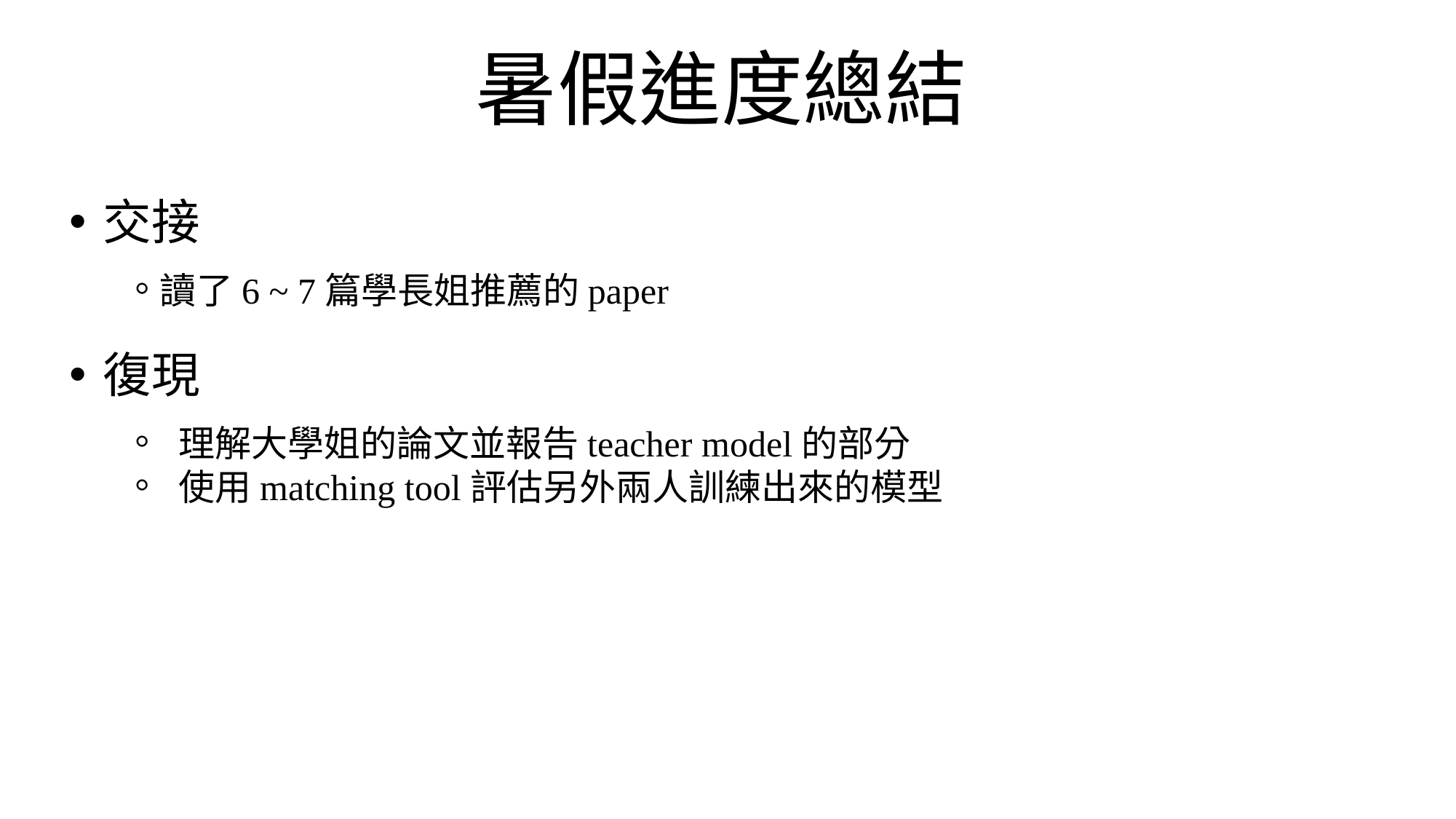

暑假進度總結
交接
讀了6 ~ 7篇學長姐推薦的paper

復現
理解大學姐的論文並報告teacher model的部分
使用matching tool評估另外兩人訓練出來的模型